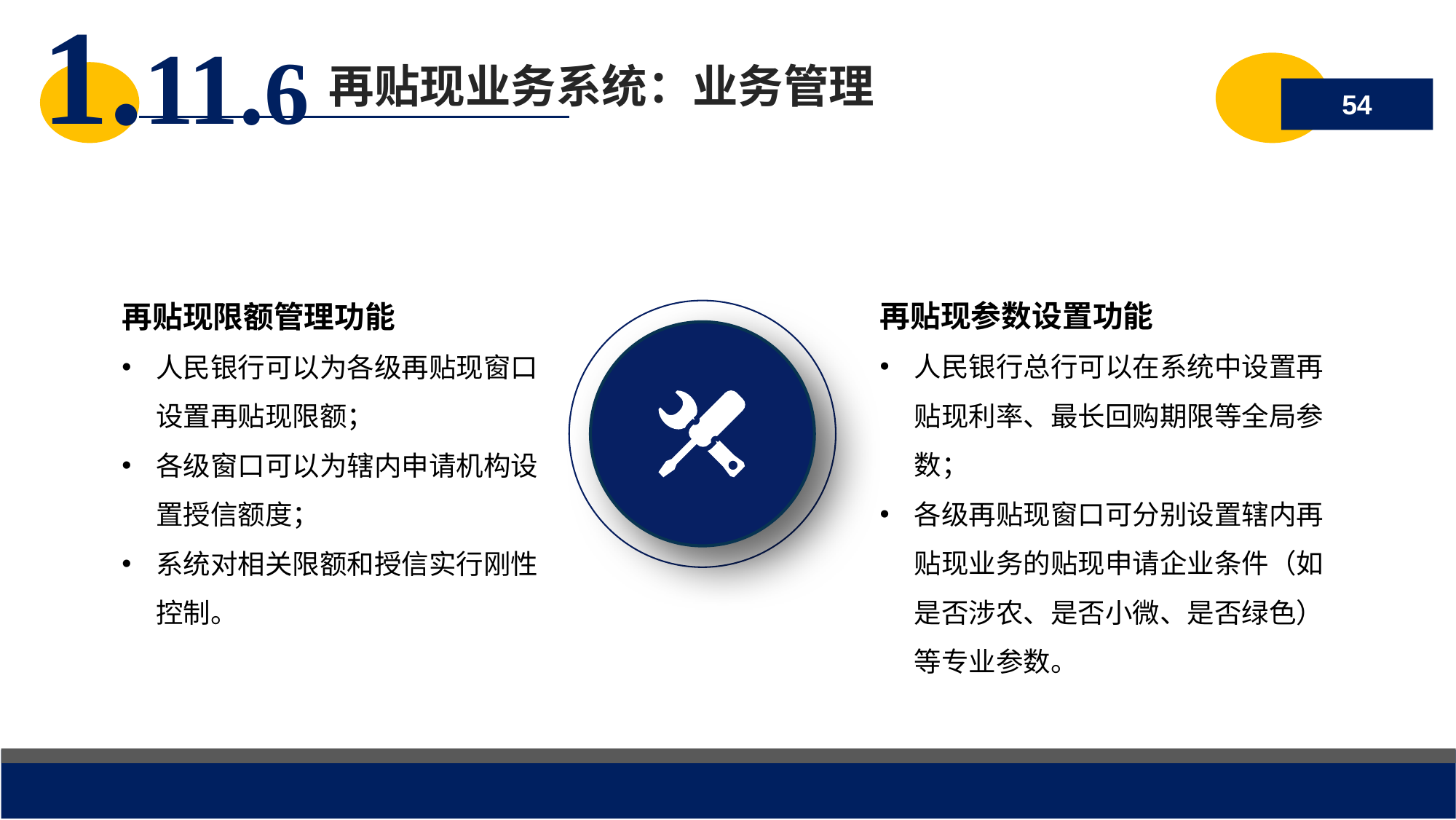

再贴现业务系统：业务管理
1.11.6

54

再贴现参数设置功能
人民银行总行可以在系统中设置再贴现利率、最长回购期限等全局参数；
各级再贴现窗口可分别设置辖内再贴现业务的贴现申请企业条件（如是否涉农、是否小微、是否绿色）等专业参数。
再贴现限额管理功能
人民银行可以为各级再贴现窗口设置再贴现限额；
各级窗口可以为辖内申请机构设置授信额度；
系统对相关限额和授信实行刚性控制。

2018/7/19